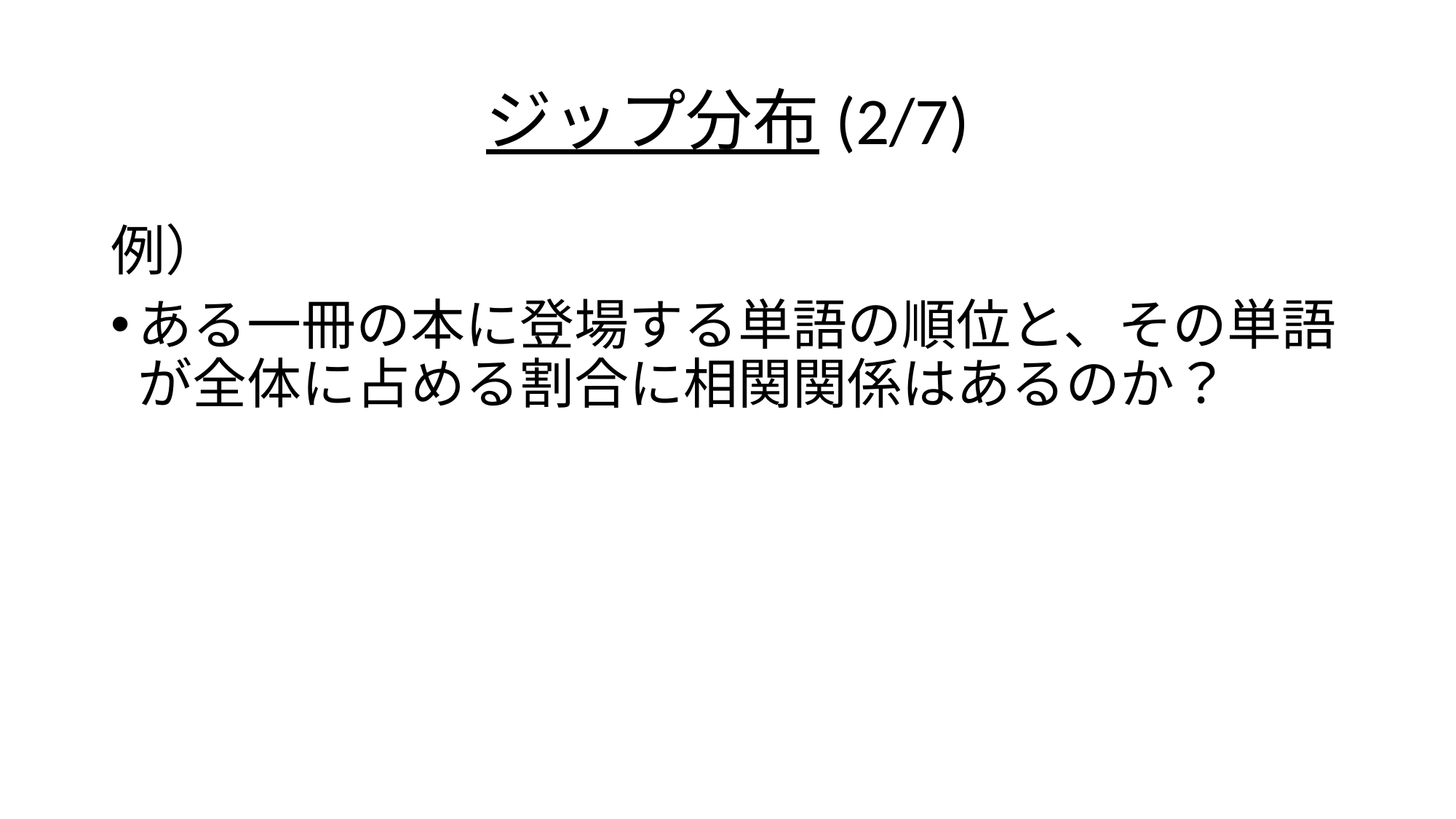

# ジップ分布(2/7)
例）
ある一冊の本に登場する単語の順位と、その単語が全体に占める割合に相関関係はあるのか？